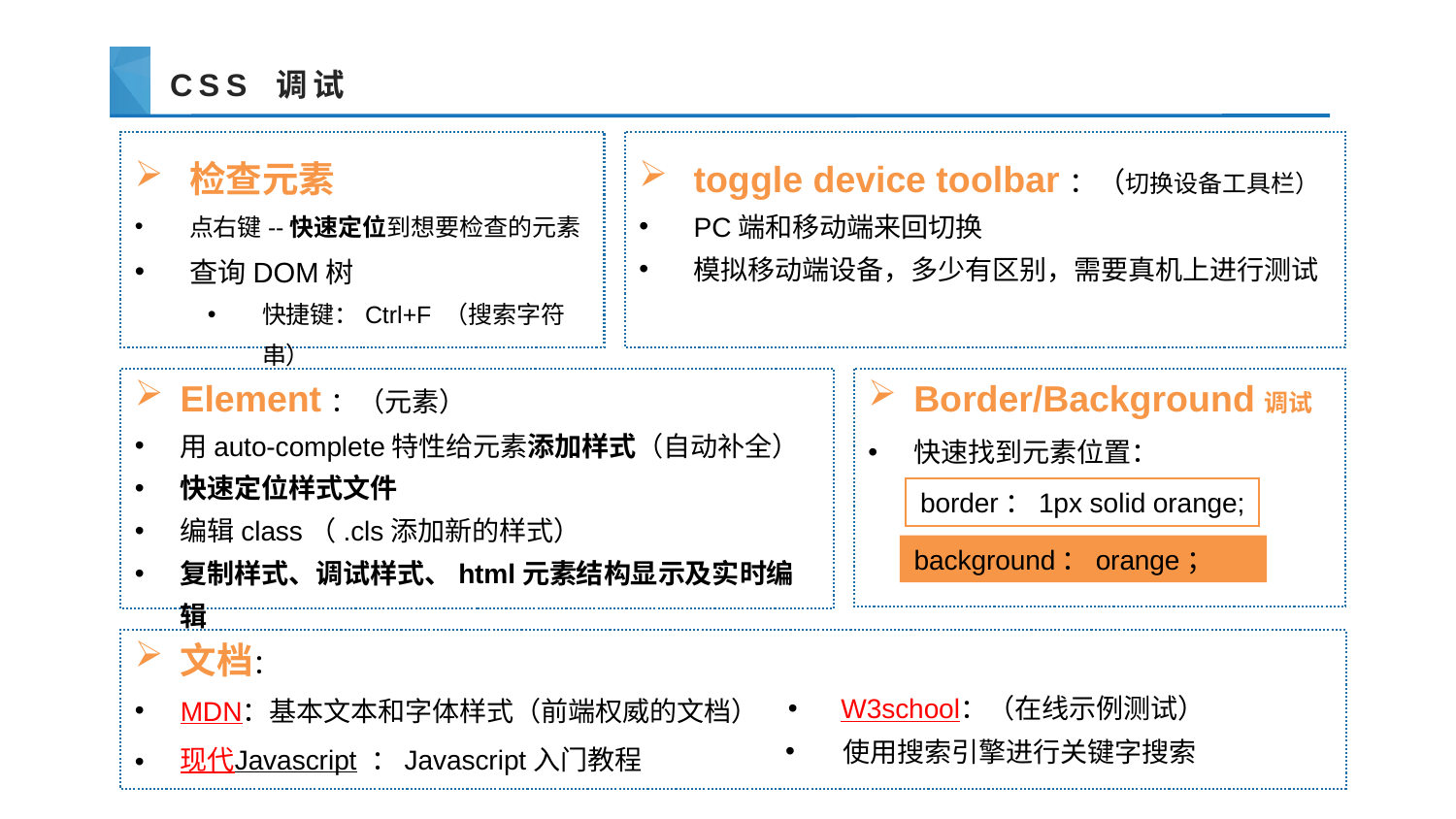

# CSS 调试
检查元素
点右键--快速定位到想要检查的元素
查询DOM树
快捷键：Ctrl+F （搜索字符串）

toggle device toolbar：（切换设备工具栏）
PC端和移动端来回切换
模拟移动端设备，多少有区别，需要真机上进行测试

Border/Background调试
快速找到元素位置：

Element：（元素）
用auto-complete特性给元素添加样式（自动补全）
快速定位样式文件
编辑class（.cls添加新的样式）
复制样式、调试样式、html元素结构显示及实时编辑

border：1px solid orange;
background：orange；
文档：
MDN：基本文本和字体样式（前端权威的文档）
现代Javascript ：Javascript入门教程
 W3school：（在线示例测试）
 使用搜索引擎进行关键字搜索